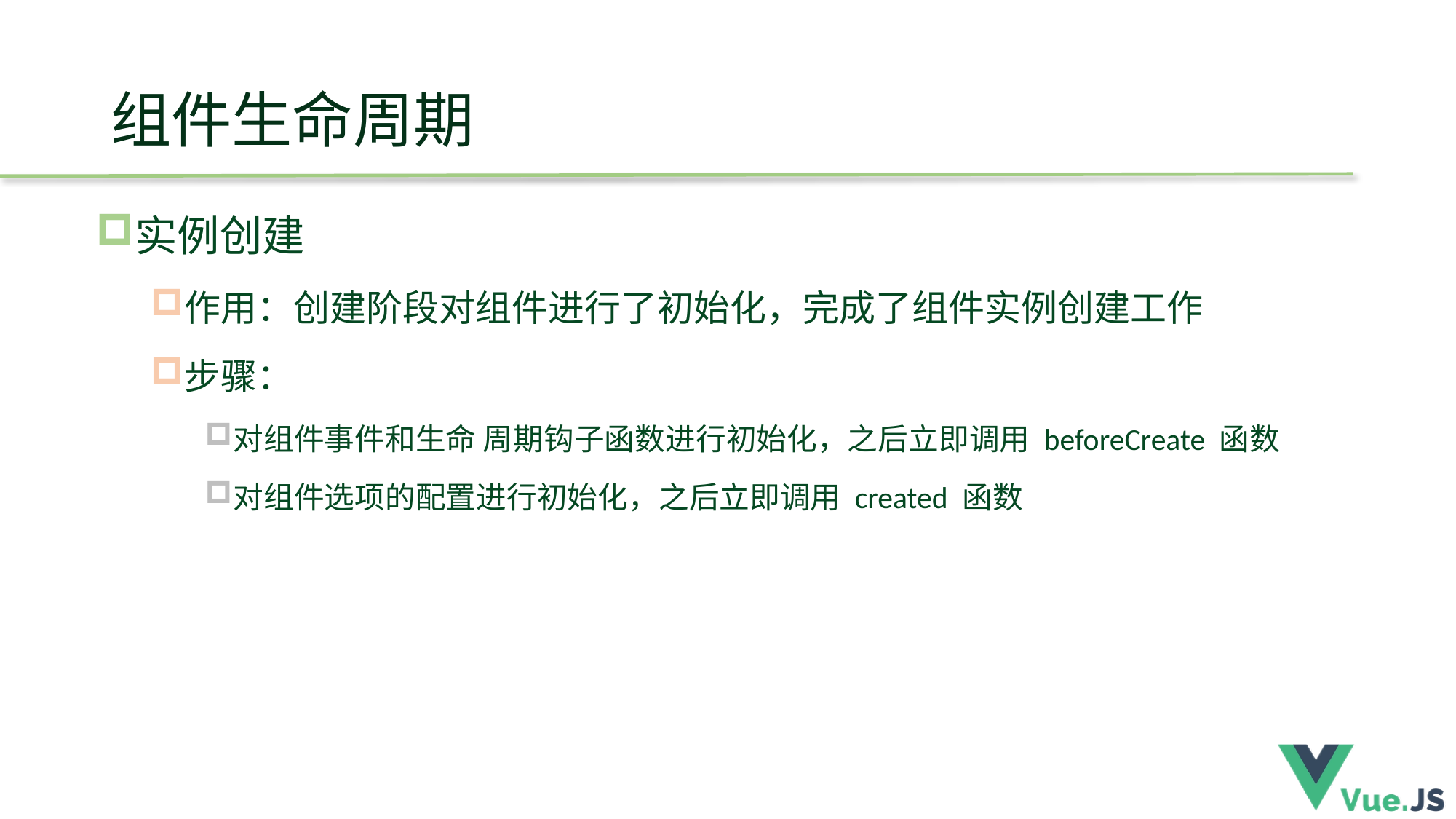

# 组件生命周期
实例创建
作用：创建阶段对组件进行了初始化，完成了组件实例创建工作
步骤：
对组件事件和生命 周期钩子函数进行初始化，之后立即调用 beforeCreate 函数
对组件选项的配置进行初始化，之后立即调用 created 函数